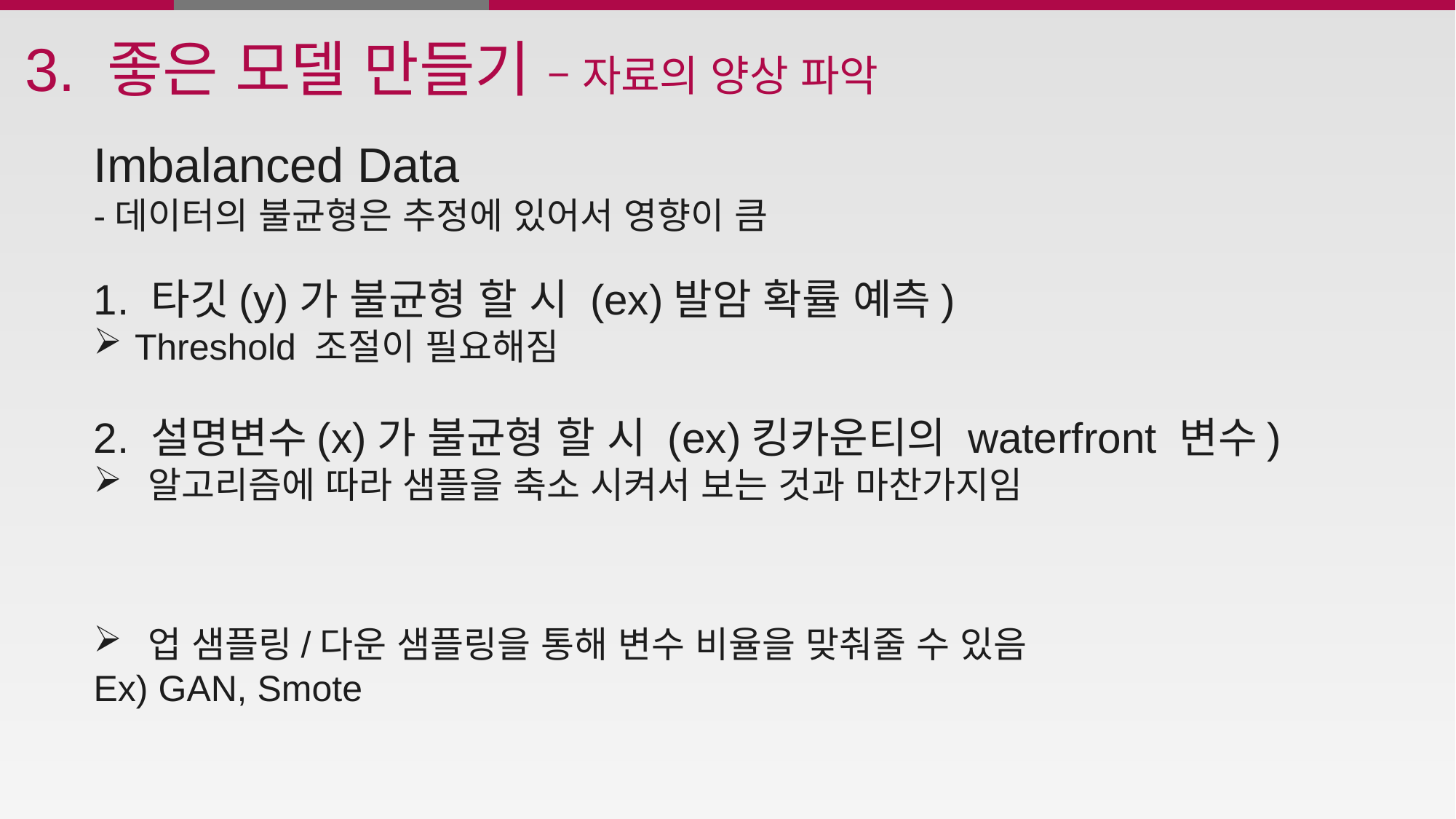

# 3. 좋은 모델 만들기 – 자료의 양상 파악
Imbalanced Data
-데이터의 불균형은 추정에 있어서 영향이 큼

1. 타깃(y)가 불균형 할 시 (ex)발암 확률 예측)
Threshold 조절이 필요해짐

2. 설명변수(x)가 불균형 할 시 (ex)킹카운티의 waterfront 변수)
알고리즘에 따라 샘플을 축소 시켜서 보는 것과 마찬가지임

업 샘플링/다운 샘플링을 통해 변수 비율을 맞춰줄 수 있음
Ex) GAN, Smote